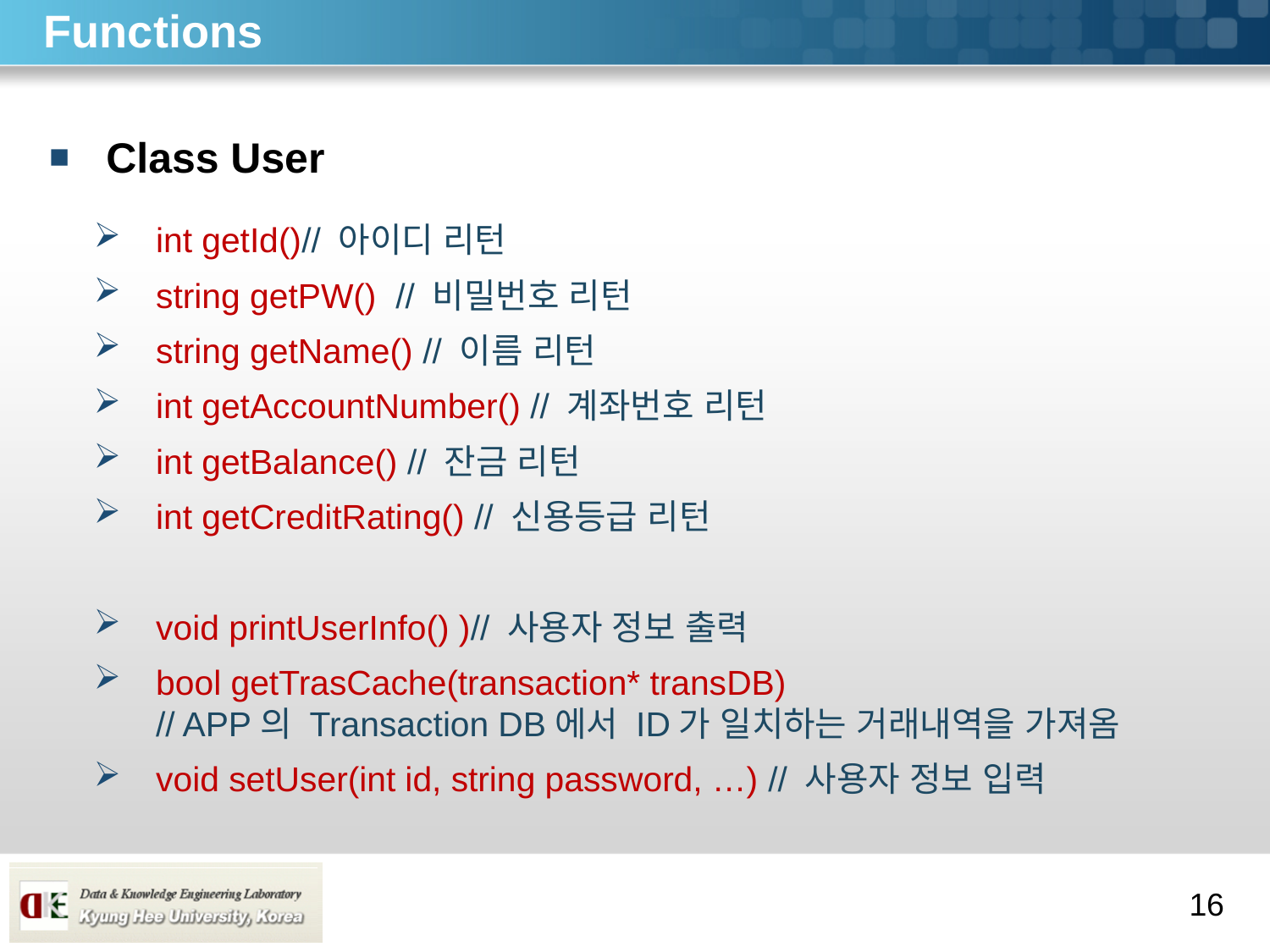

# Functions
 Class User
int getId()// 아이디 리턴
string getPW()  // 비밀번호 리턴
string getName() // 이름 리턴
int getAccountNumber() // 계좌번호 리턴
int getBalance() // 잔금 리턴
int getCreditRating() // 신용등급 리턴

void printUserInfo() )// 사용자 정보 출력
bool getTrasCache(transaction* transDB)
// APP의 Transaction DB에서 ID가 일치하는 거래내역을 가져옴
void setUser(int id, string password, …) // 사용자 정보 입력